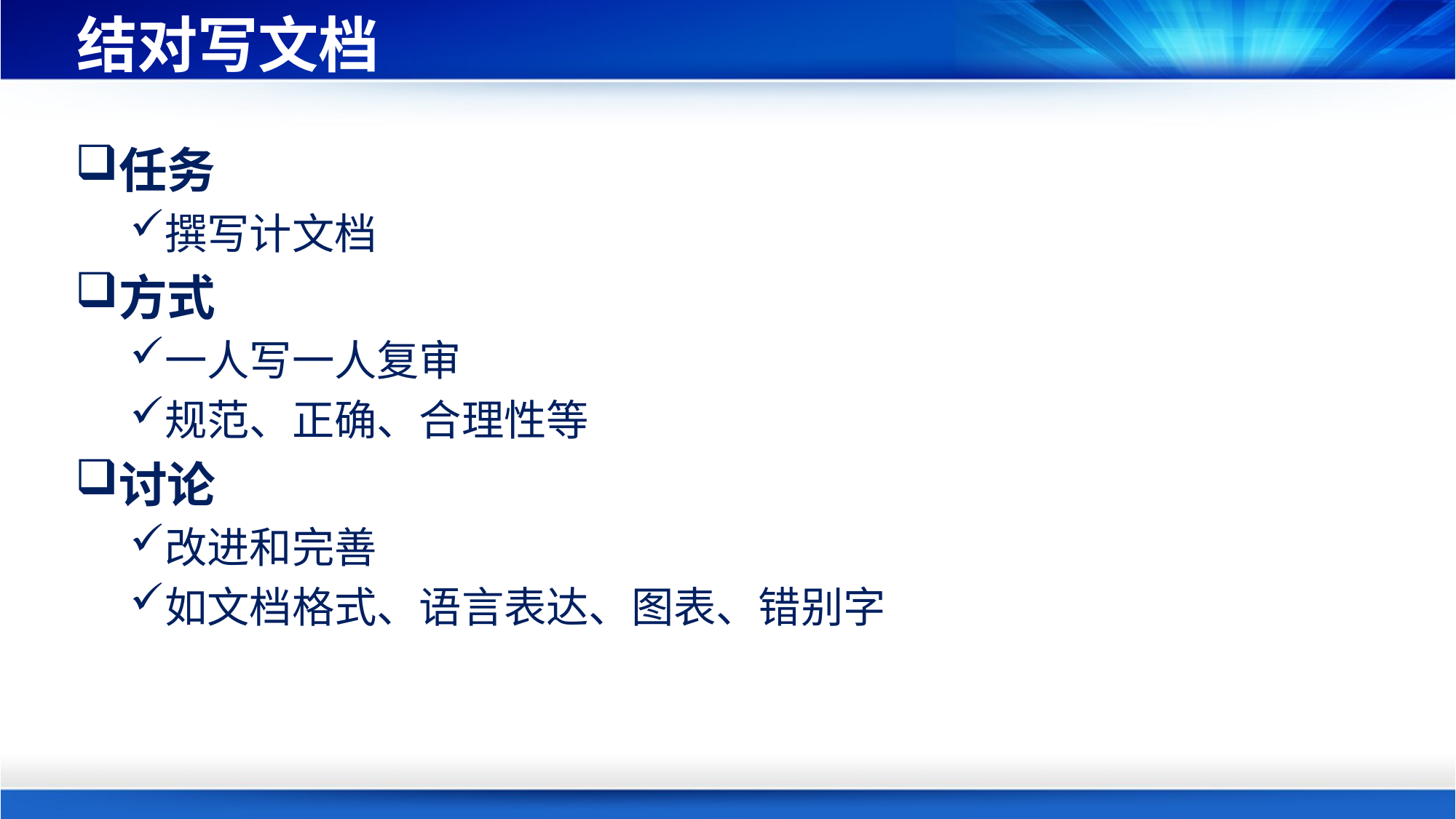

# 结对写文档
任务
撰写计文档
方式
一人写一人复审
规范、正确、合理性等
讨论
改进和完善
如文档格式、语言表达、图表、错别字